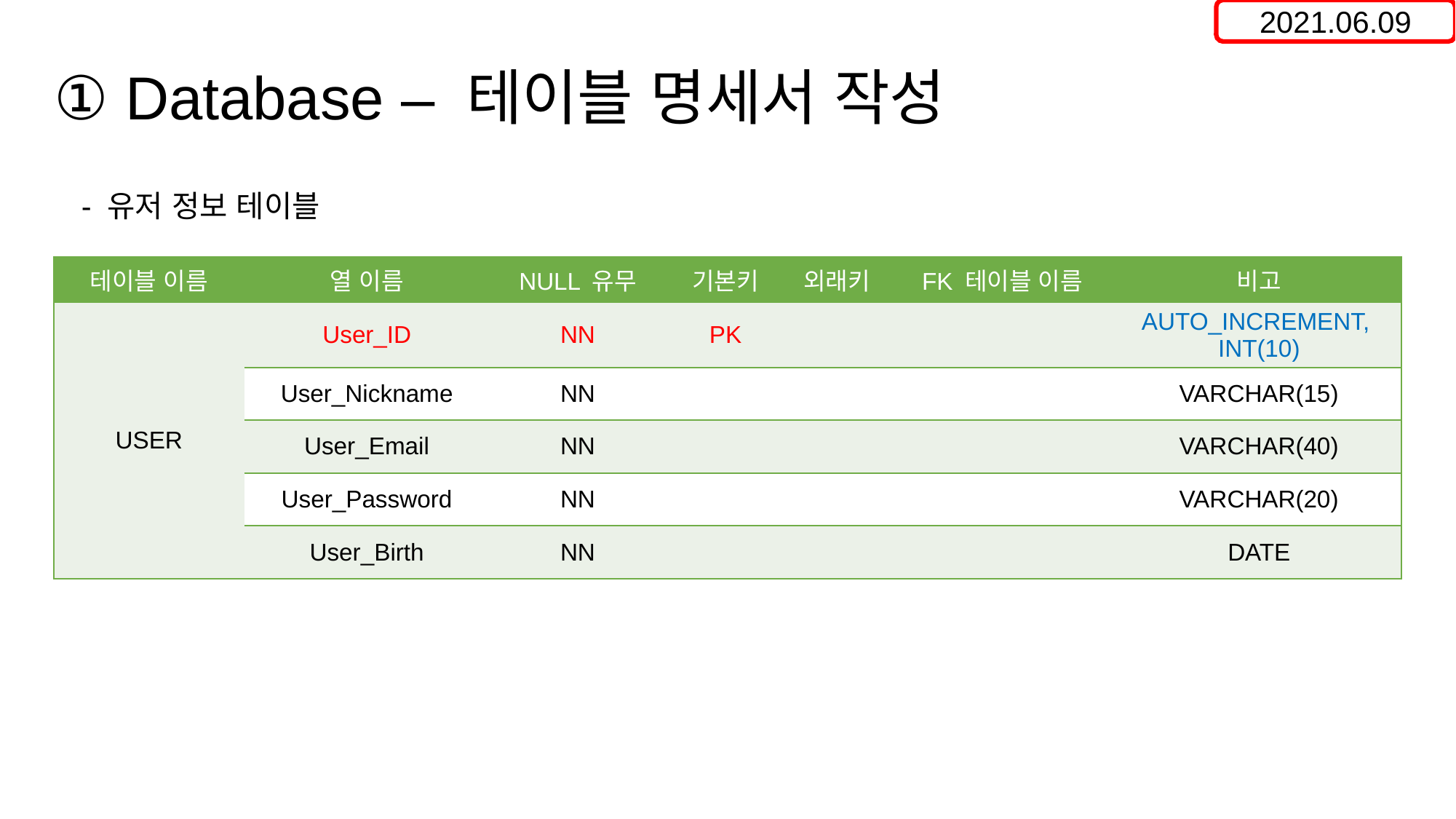

2021.06.09
① Database – 테이블 명세서 작성

 - 유저 정보 테이블
| 테이블 이름 | 열 이름 | NULL 유무 | 기본키 | 외래키 | FK 테이블 이름 | 비고 |
| --- | --- | --- | --- | --- | --- | --- |
| USER | User\_ID | NN | PK |  |  | AUTO\_INCREMENT, INT(10) |
|  | User\_Nickname | NN |  |  |  | VARCHAR(15) |
|  | User\_Email | NN |  |  |  | VARCHAR(40) |
|  | User\_Password | NN |  |  |  | VARCHAR(20) |
|  | User\_Birth | NN |  |  |  | DATE |